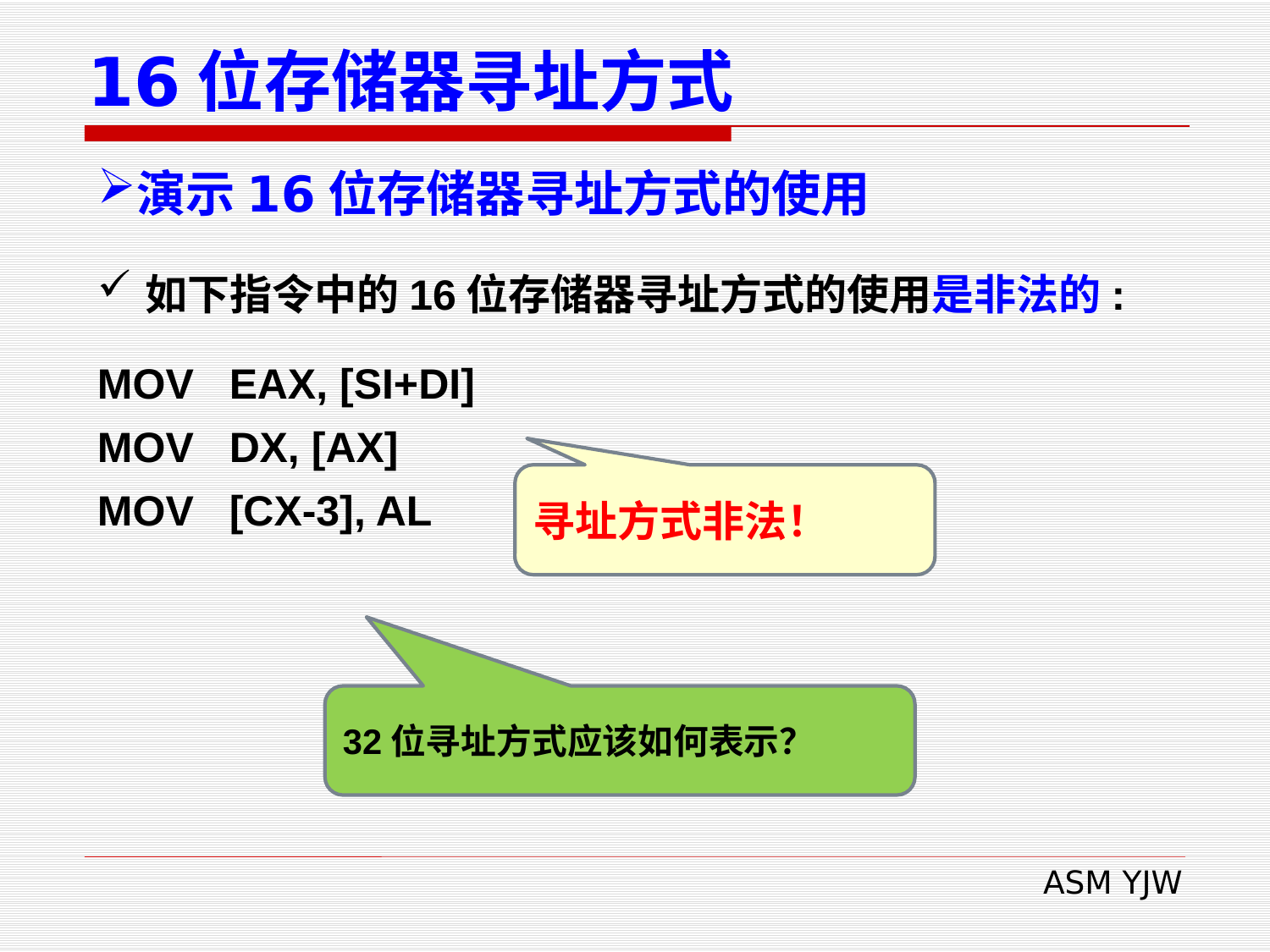

# 16位存储器寻址方式
演示16位存储器寻址方式的使用
如下指令中的16位存储器寻址方式的使用是非法的:
MOV   EAX, [SI+DI]
MOV   DX, [AX]
MOV   [CX-3], AL
寻址方式非法！
32位寻址方式应该如何表示？